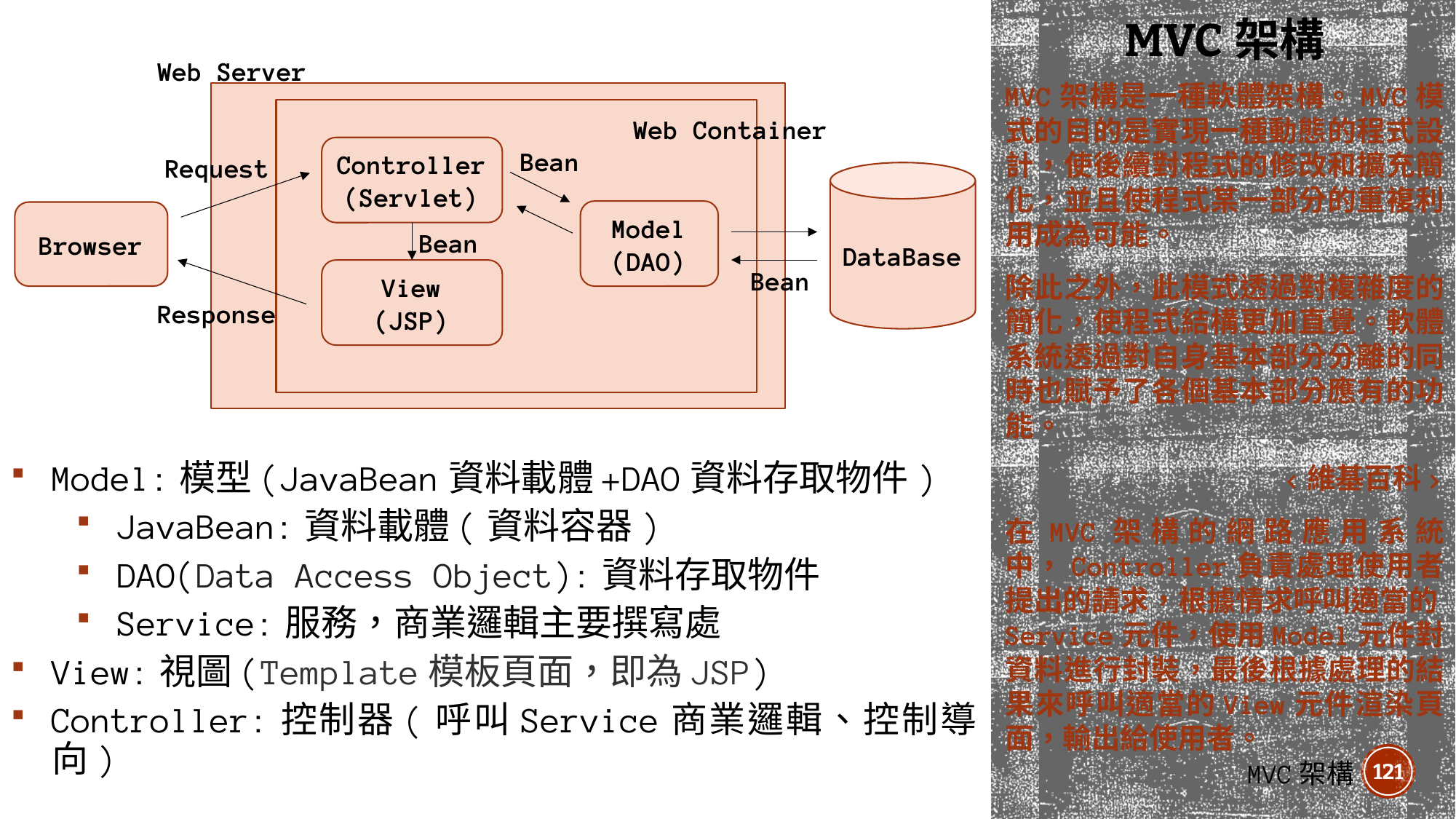

MVC架構
Web Server
MVC架構是一種軟體架構。MVC模式的目的是實現一種動態的程式設計，使後續對程式的修改和擴充簡化，並且使程式某一部分的重複利用成為可能。
除此之外，此模式透過對複雜度的簡化，使程式結構更加直覺。軟體系統透過對自身基本部分分離的同時也賦予了各個基本部分應有的功能。
<維基百科>
在MVC架構的網路應用系統中，Controller負責處理使用者提出的請求，根據情求呼叫適當的Service元件，使用Model元件對資料進行封裝，最後根據處理的結果來呼叫適當的View元件渲染頁面，輸出給使用者。

Web Container
Controller
(Servlet)
Bean
Request
DataBase
Model
(DAO)
Browser
Bean
Bean
View
(JSP)
Response
Model:模型(JavaBean資料載體+DAO資料存取物件)
JavaBean:資料載體(資料容器)
DAO(Data Access Object):資料存取物件
Service:服務，商業邏輯主要撰寫處
View:視圖(Template模板頁面，即為JSP)
Controller:控制器(呼叫Service商業邏輯、控制導向)

121
MVC架構